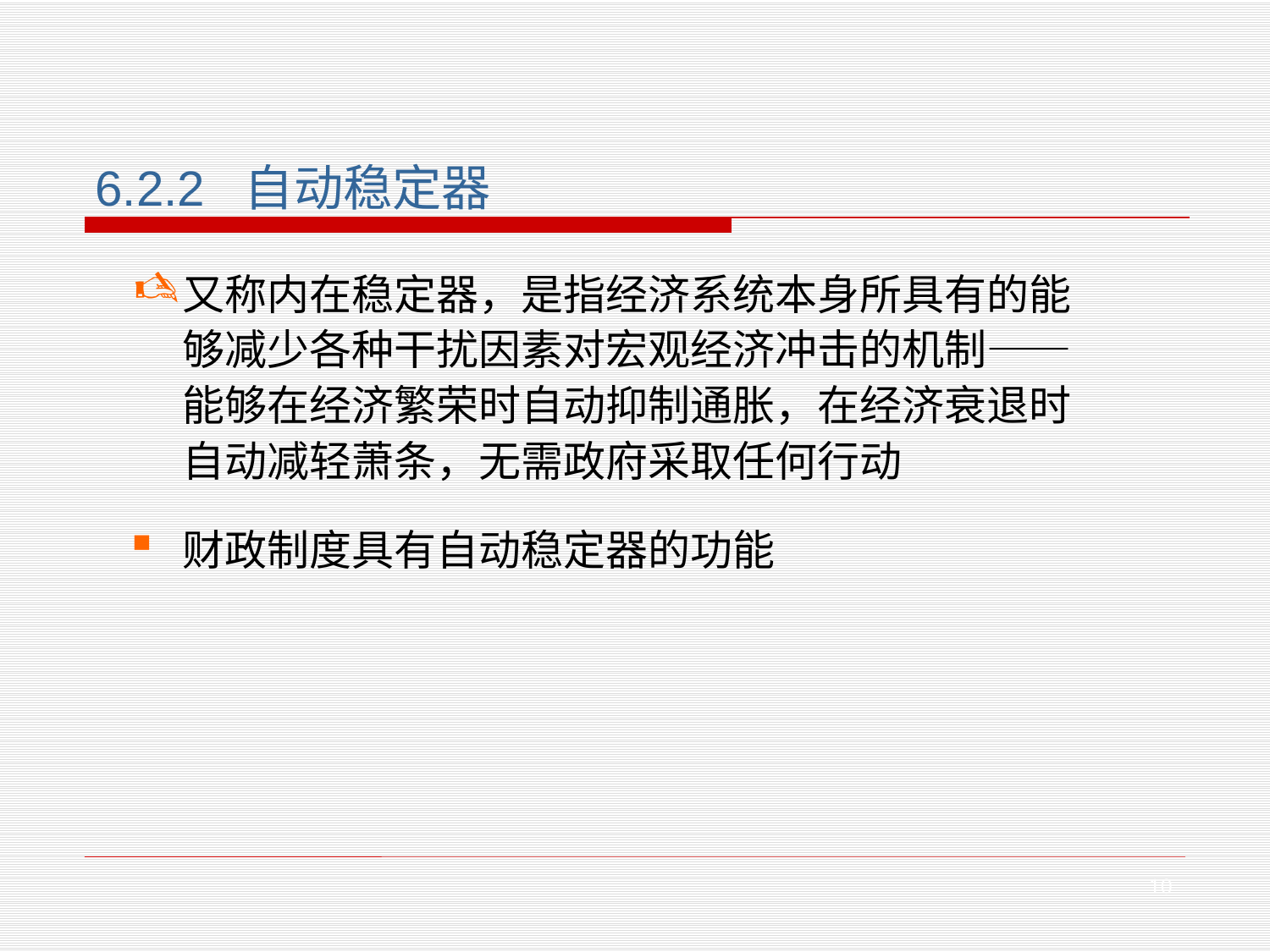

6.2.2  自动稳定器
又称内在稳定器，是指经济系统本身所具有的能够减少各种干扰因素对宏观经济冲击的机制——能够在经济繁荣时自动抑制通胀，在经济衰退时自动减轻萧条，无需政府采取任何行动
财政制度具有自动稳定器的功能
10